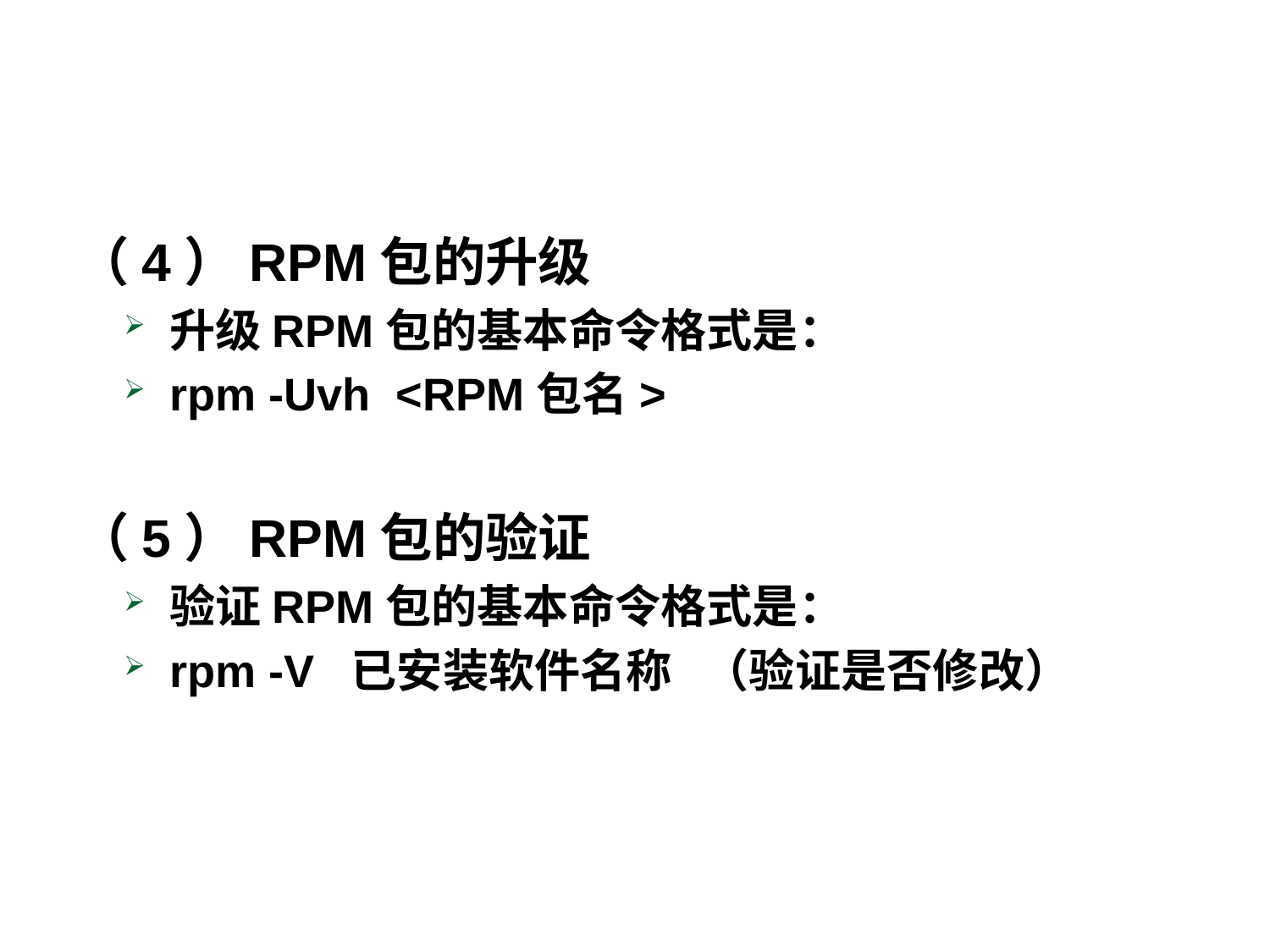

（4）RPM包的升级
升级RPM包的基本命令格式是：
rpm -Uvh  <RPM包名>

（5）RPM包的验证
验证RPM包的基本命令格式是：
rpm -V  已安装软件名称   （验证是否修改）